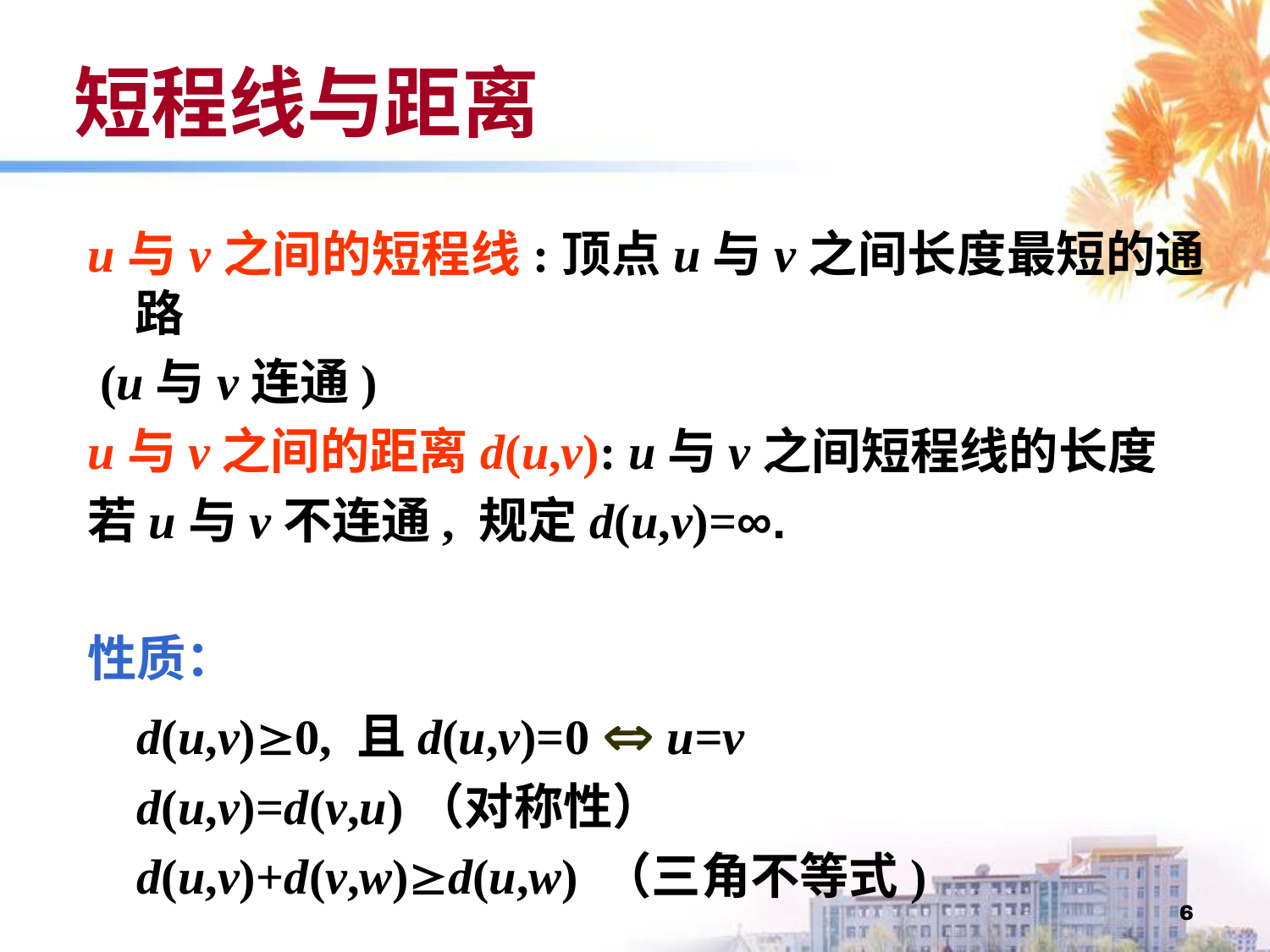

# 短程线与距离
u与v之间的短程线:顶点u与v之间长度最短的通路
 (u与v连通)
u与v之间的距离d(u,v): u与v之间短程线的长度
若u与v不连通, 规定d(u,v)=∞.

性质：
    d(u,v)≥0, 且d(u,v)=0 ⇔ u=v
    d(u,v)=d(v,u)（对称性）
    d(u,v)+d(v,w)≥d(u,w) （三角不等式)
6